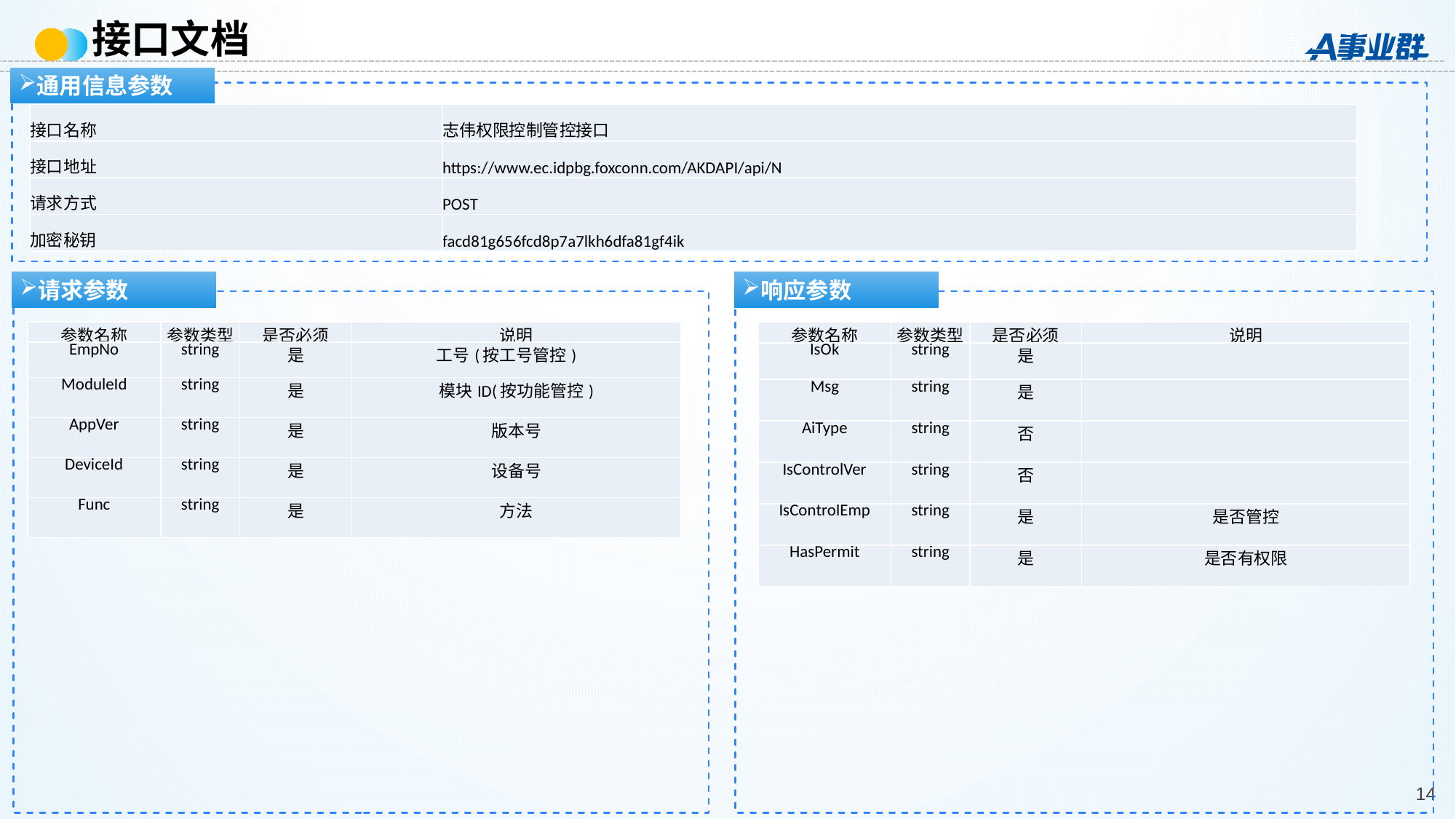

接口文档
通用信息参数

| 接口名称 | 志伟权限控制管控接口 |
| --- | --- |
| 接口地址 | https://www.ec.idpbg.foxconn.com/AKDAPI/api/N |
| 请求方式 | POST |
| 加密秘钥 | facd81g656fcd8p7a7lkh6dfa81gf4ik |
响应参数
请求参数

| 参数名称 | 参数类型 | 是否必须 | 说明 |
| --- | --- | --- | --- |
| EmpNo | string | 是 | 工号(按工号管控) |
| ModuleId | string | 是 | 模块ID(按功能管控) |
| AppVer | string | 是 | 版本号 |
| DeviceId | string | 是 | 设备号 |
| Func | string | 是 | 方法 |
| 参数名称 | 参数类型 | 是否必须 | 说明 |
| --- | --- | --- | --- |
| IsOk | string | 是 |  |
| Msg | string | 是 |  |
| AiType | string | 否 |  |
| IsControlVer | string | 否 |  |
| IsControlEmp | string | 是 | 是否管控 |
| HasPermit | string | 是 | 是否有权限 |